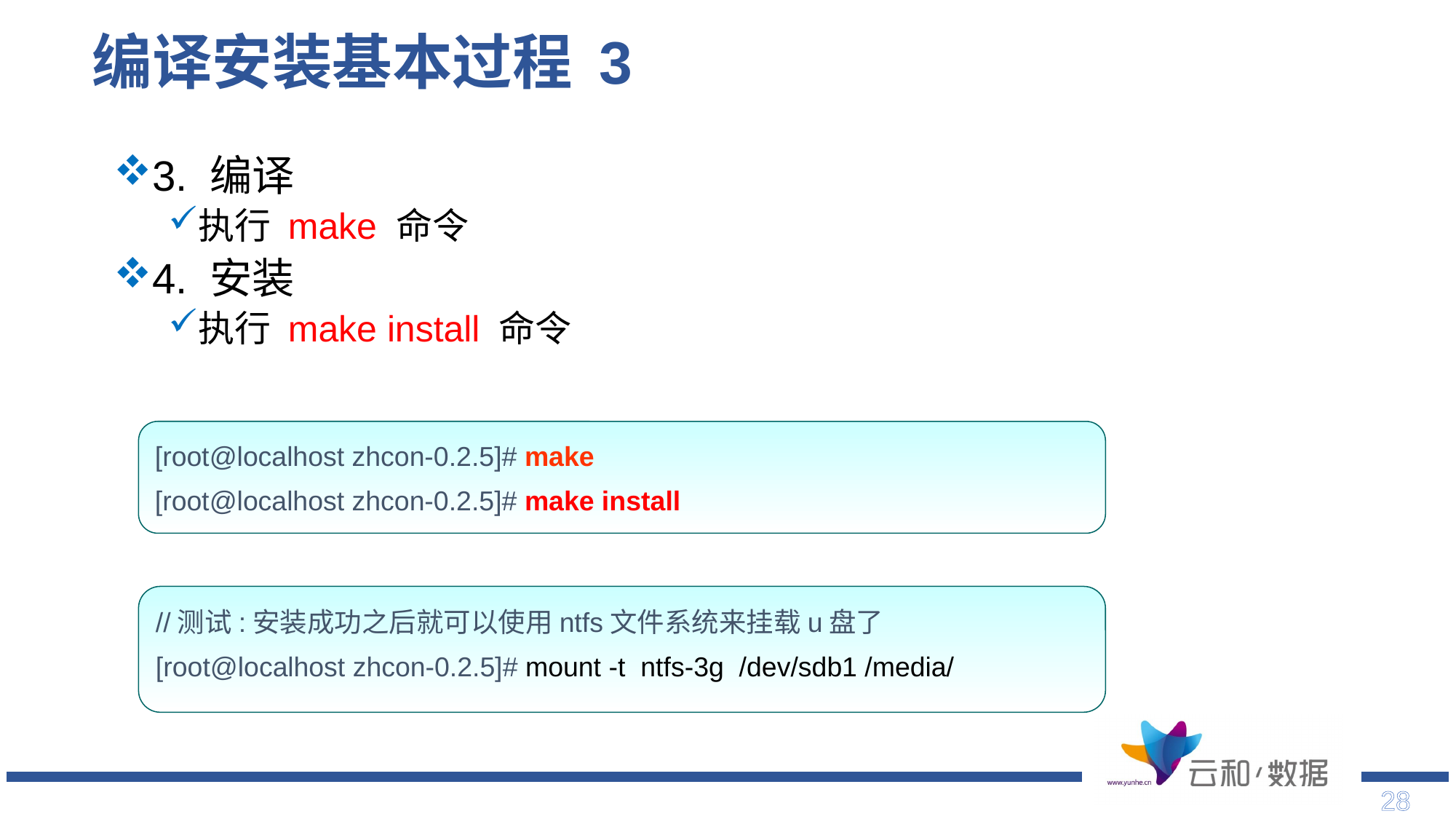

# 编译安装基本过程 3
3. 编译
执行 make 命令
4. 安装
执行 make install 命令

[root@localhost zhcon-0.2.5]# make
[root@localhost zhcon-0.2.5]# make install

//测试:安装成功之后就可以使用ntfs文件系统来挂载u盘了
[root@localhost zhcon-0.2.5]# mount -t  ntfs-3g  /dev/sdb1 /media/